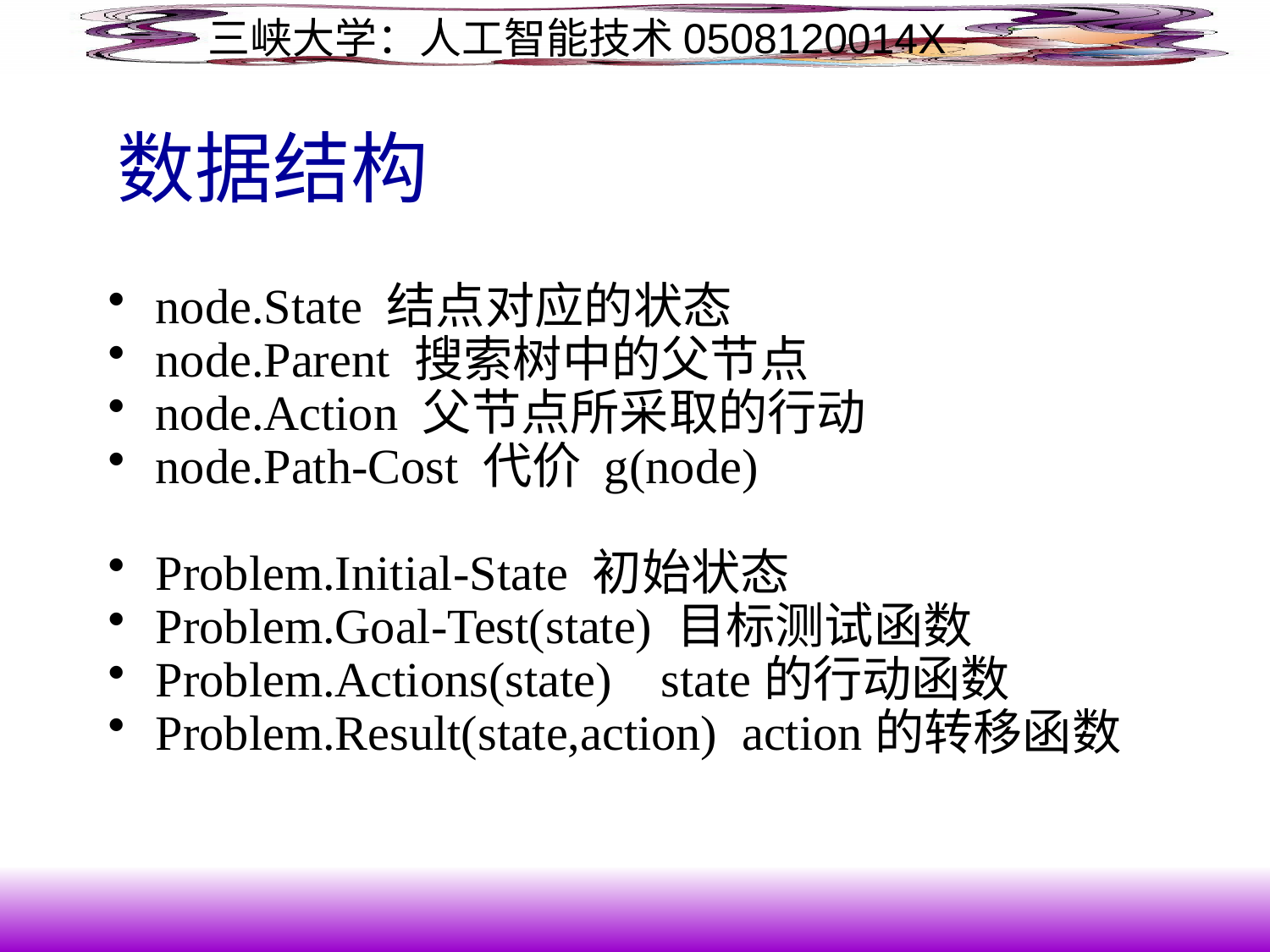

# 数据结构
node.State 结点对应的状态
node.Parent 搜索树中的父节点
node.Action 父节点所采取的行动
node.Path-Cost 代价 g(node)

Problem.Initial-State 初始状态
Problem.Goal-Test(state) 目标测试函数
Problem.Actions(state)    state的行动函数
Problem.Result(state,action)  action的转移函数